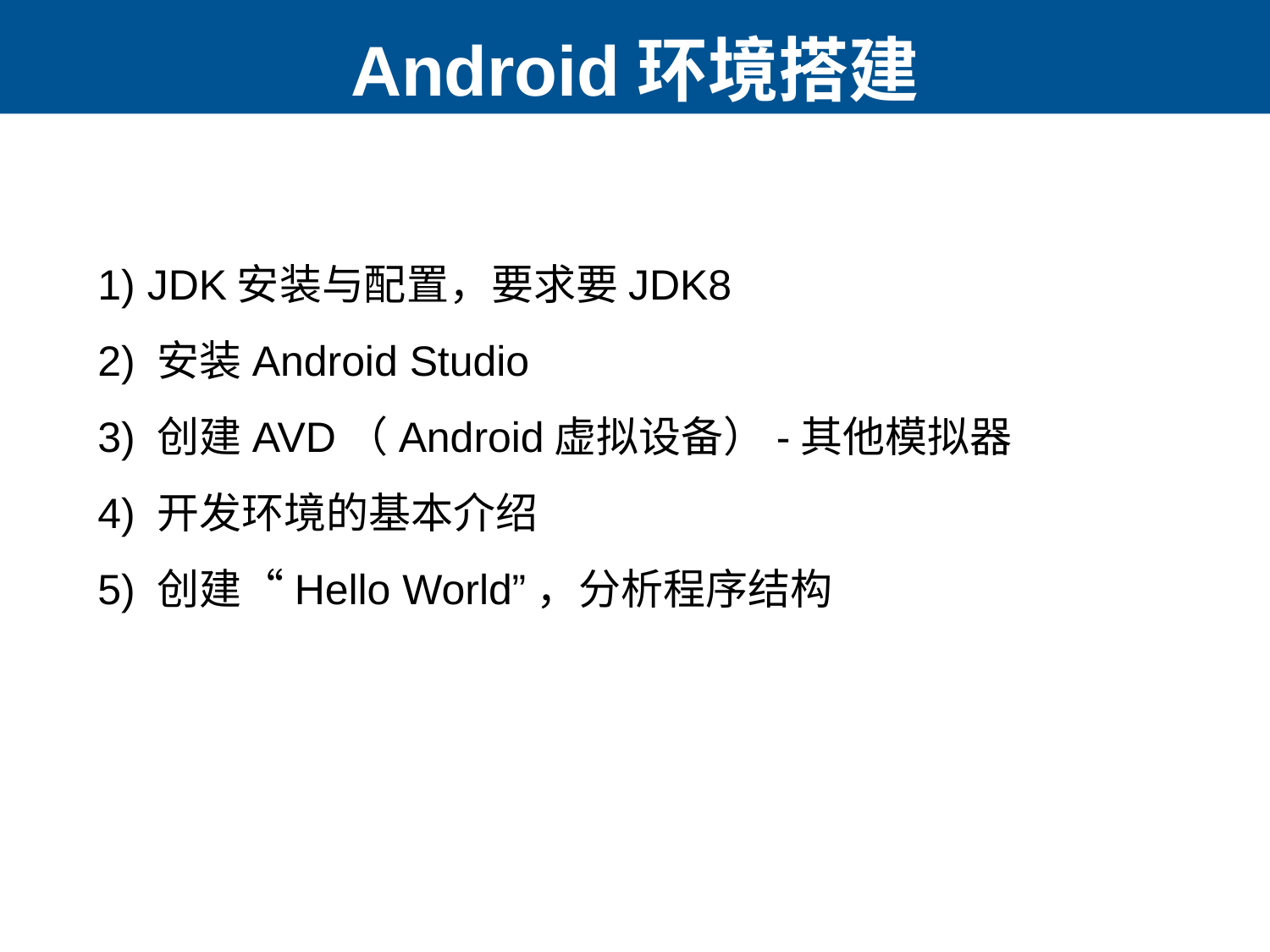

# Android环境搭建
1) JDK安装与配置，要求要JDK8
2) 安装Android Studio
3) 创建AVD（Android虚拟设备）-其他模拟器
4) 开发环境的基本介绍
5) 创建“Hello World”，分析程序结构